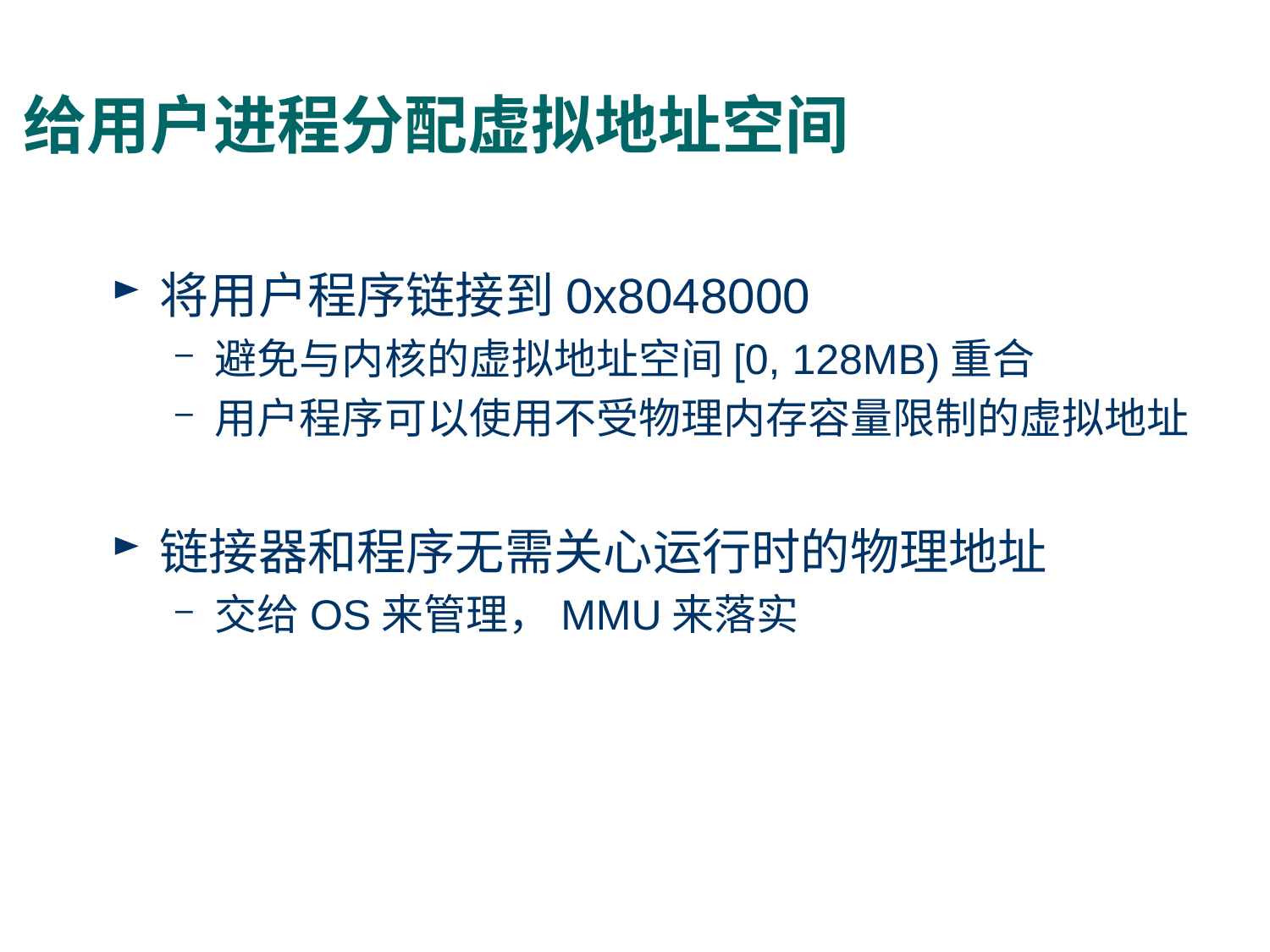

# 给用户进程分配虚拟地址空间
将用户程序链接到0x8048000
避免与内核的虚拟地址空间[0, 128MB)重合
用户程序可以使用不受物理内存容量限制的虚拟地址

链接器和程序无需关心运行时的物理地址
交给OS来管理，MMU来落实